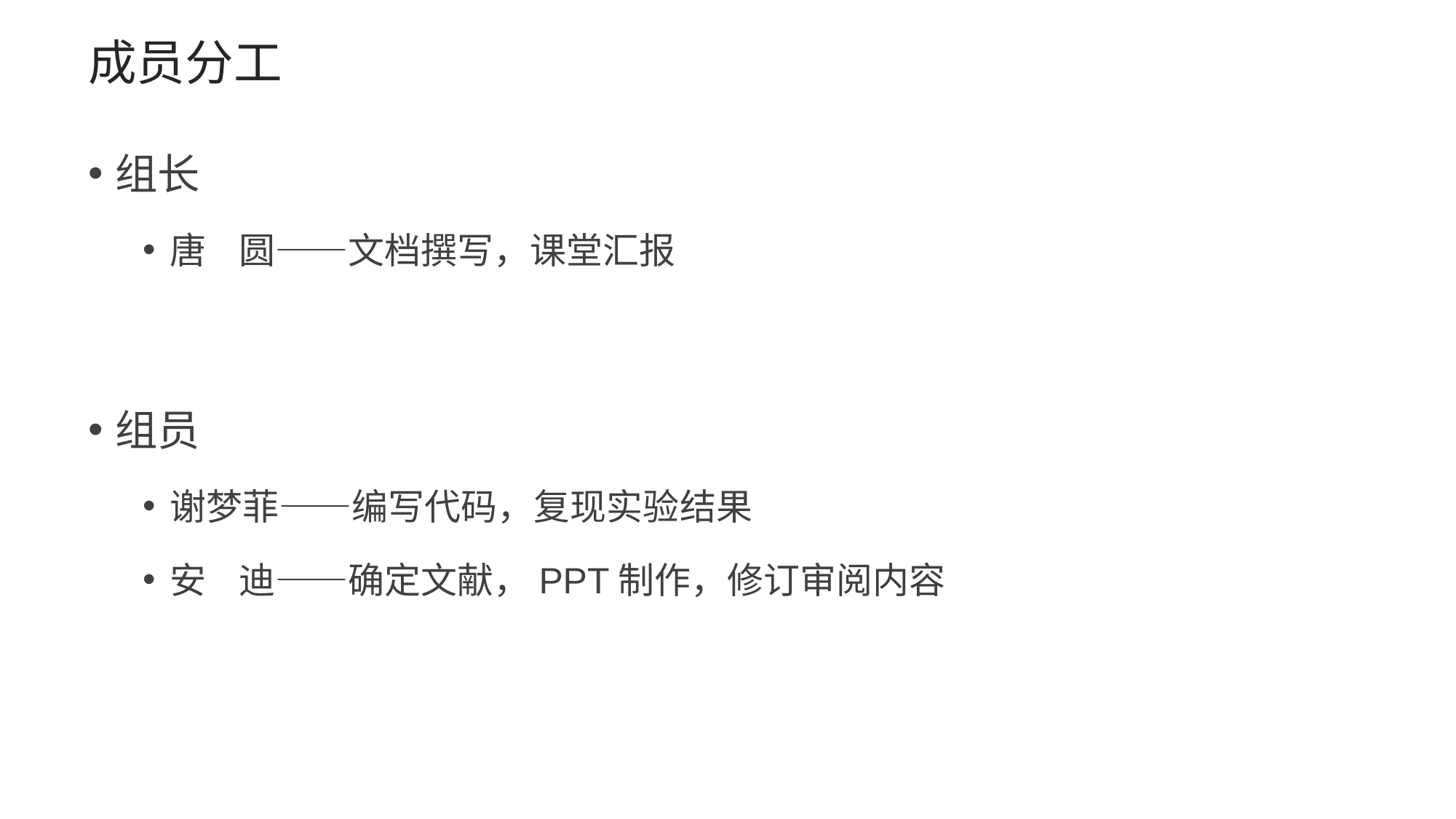

# 成员分工
组长
唐    圆——文档撰写，课堂汇报

组员
谢梦菲——编写代码，复现实验结果
安    迪——确定文献，PPT制作，修订审阅内容